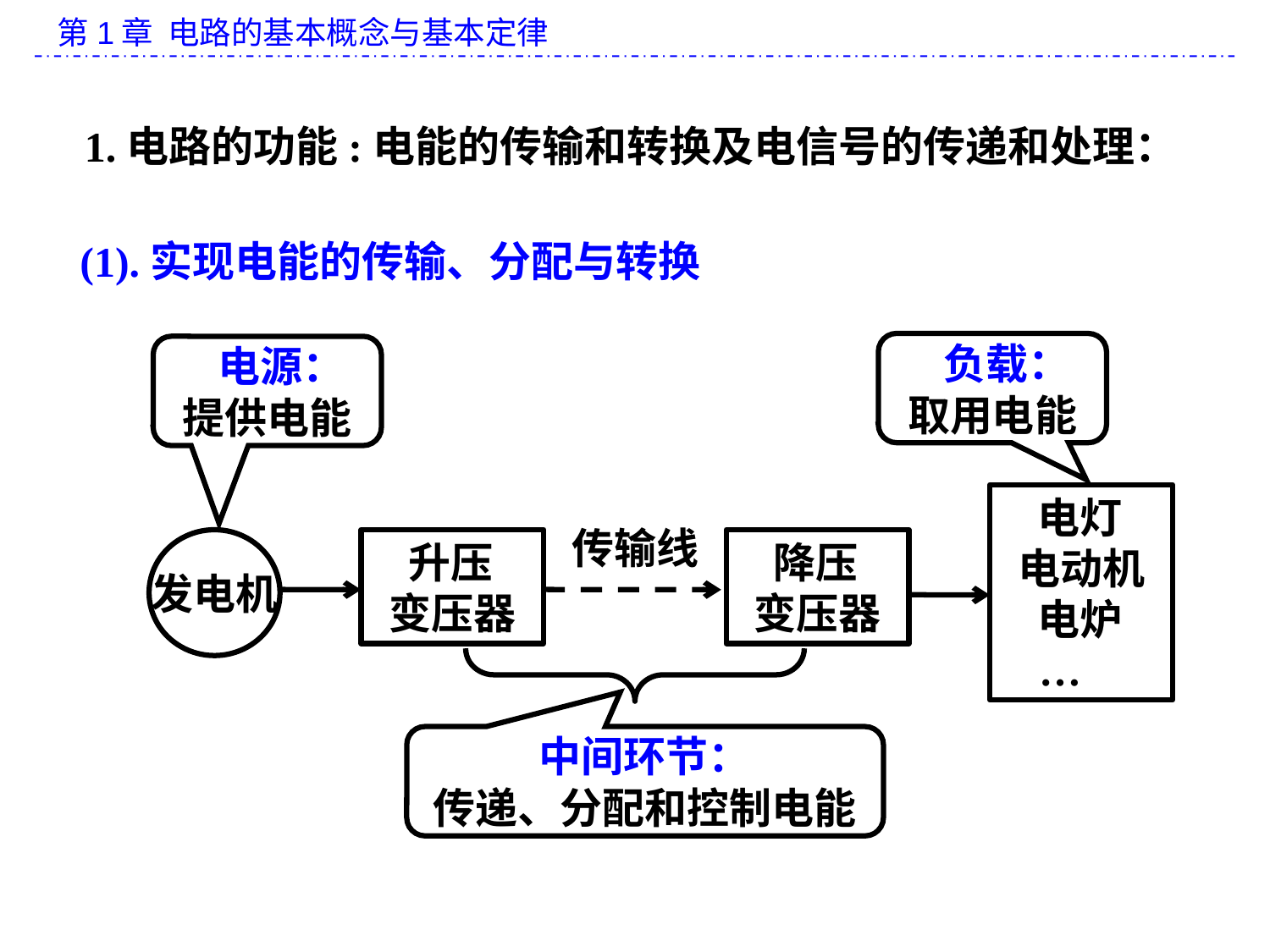

1.电路的功能:电能的传输和转换及电信号的传递和处理：
 (1).实现电能的传输、分配与转换
  负载：
取用电能
  电源：
提供电能
 电灯
电动机
 电炉
  …

传输线
 升压
变压器
 降压
变压器
发电机
中间环节：
传递、分配和控制电能